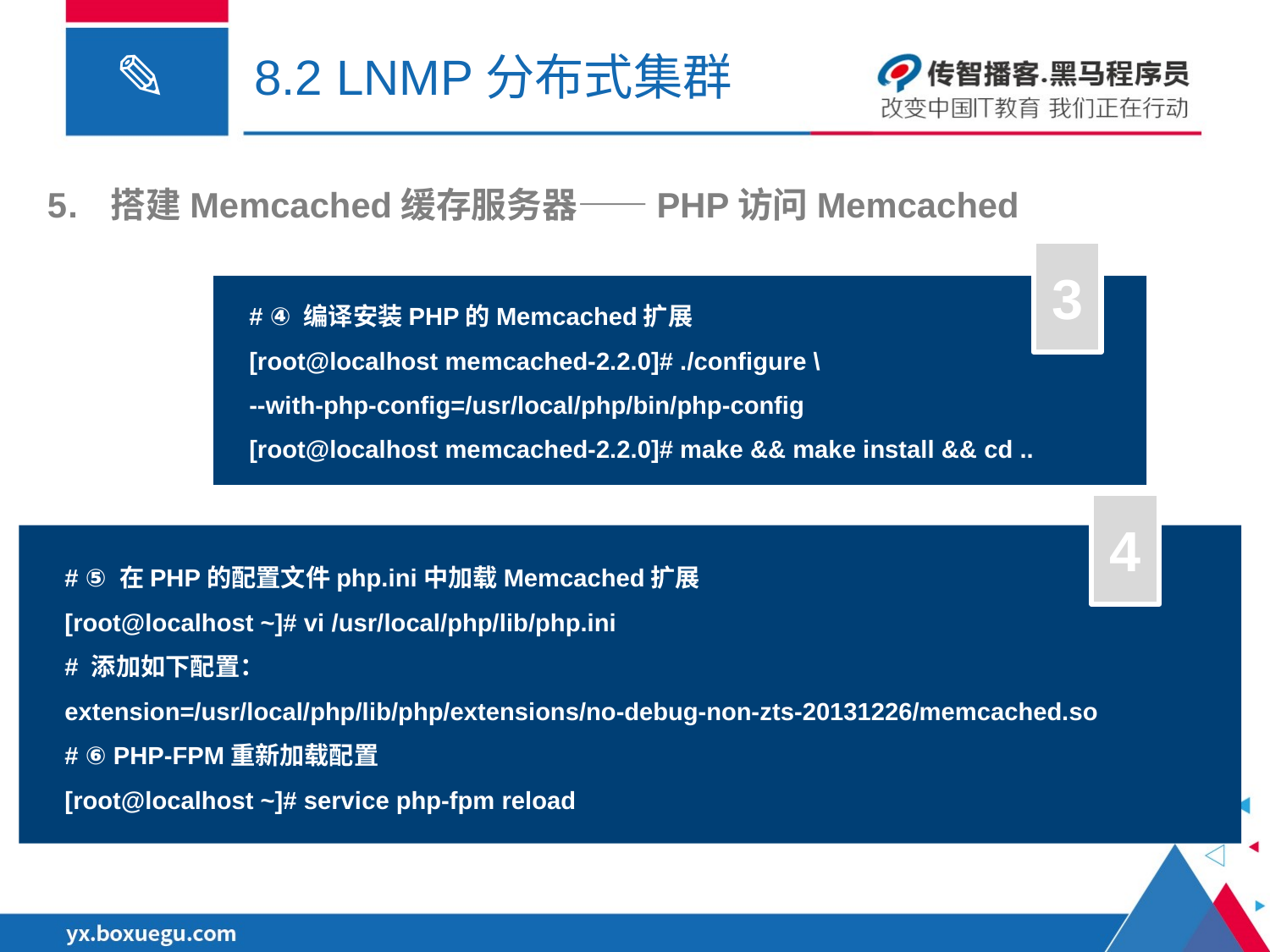

# 8.2 LNMP分布式集群
搭建Memcached缓存服务器——PHP访问Memcached
3

# ④ 编译安装PHP的Memcached扩展
[root@localhost memcached-2.2.0]# ./configure \
--with-php-config=/usr/local/php/bin/php-config
[root@localhost memcached-2.2.0]# make && make install && cd ..
4

# ⑤ 在PHP的配置文件php.ini中加载Memcached扩展
[root@localhost ~]# vi /usr/local/php/lib/php.ini
# 添加如下配置：
extension=/usr/local/php/lib/php/extensions/no-debug-non-zts-20131226/memcached.so
# ⑥ PHP-FPM重新加载配置
[root@localhost ~]# service php-fpm reload